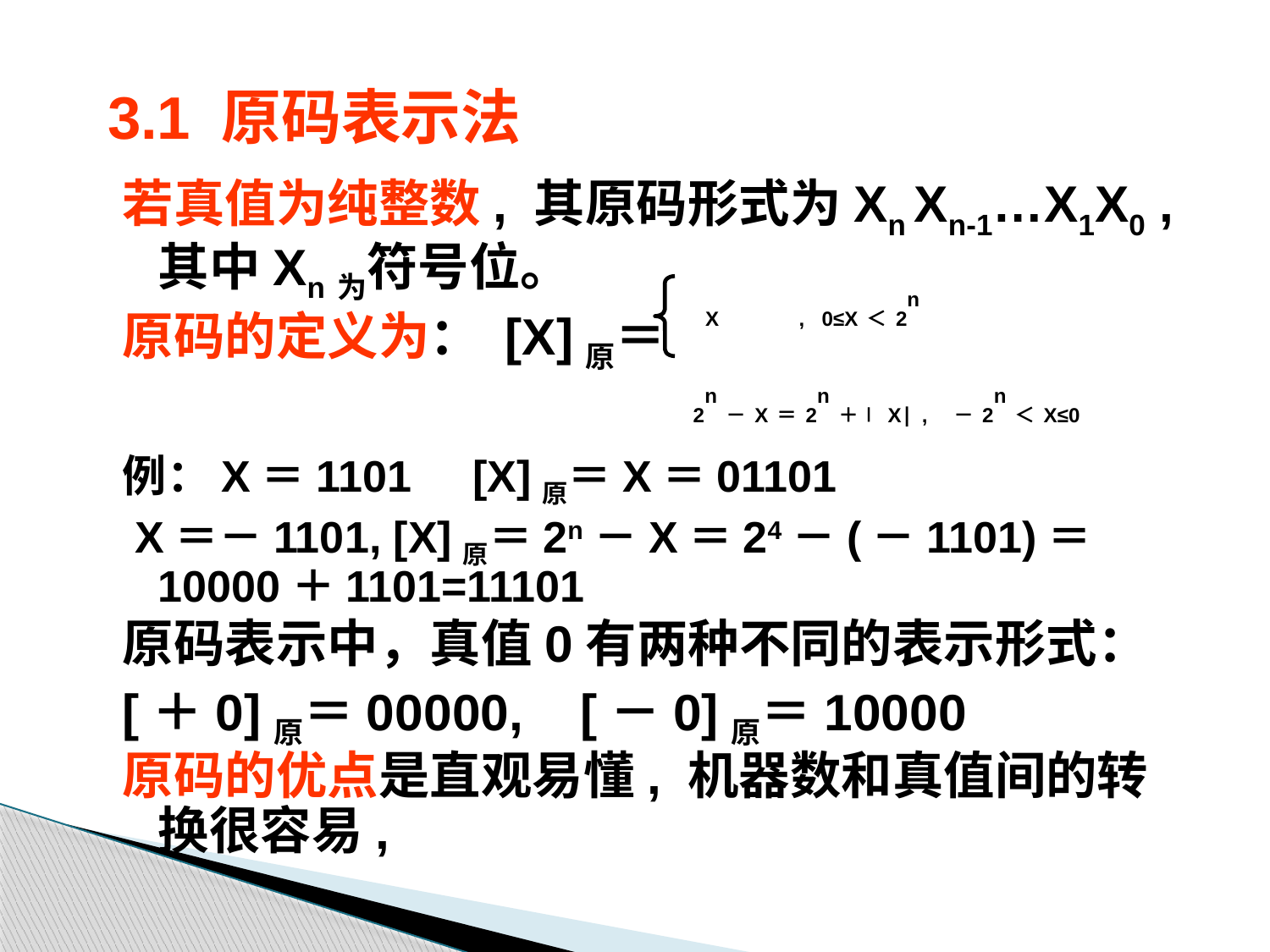

# 3.1 原码表示法
若真值为纯整数, 其原码形式为Xn Xn-1…X1X0 , 其中Xn为符号位。
原码的定义为： [X]原＝

例：X＝1101     [X]原＝X＝01101
 X＝－1101, [X]原＝2n－X＝24－(－1101)＝10000＋1101=11101
原码表示中，真值0有两种不同的表示形式：
[＋0]原＝00000,    [－0]原＝10000
原码的优点是直观易懂, 机器数和真值间的转换很容易,

       X              ,   0≤X＜2n

 2n－X＝2n＋∣X∣,   －2n＜X≤0